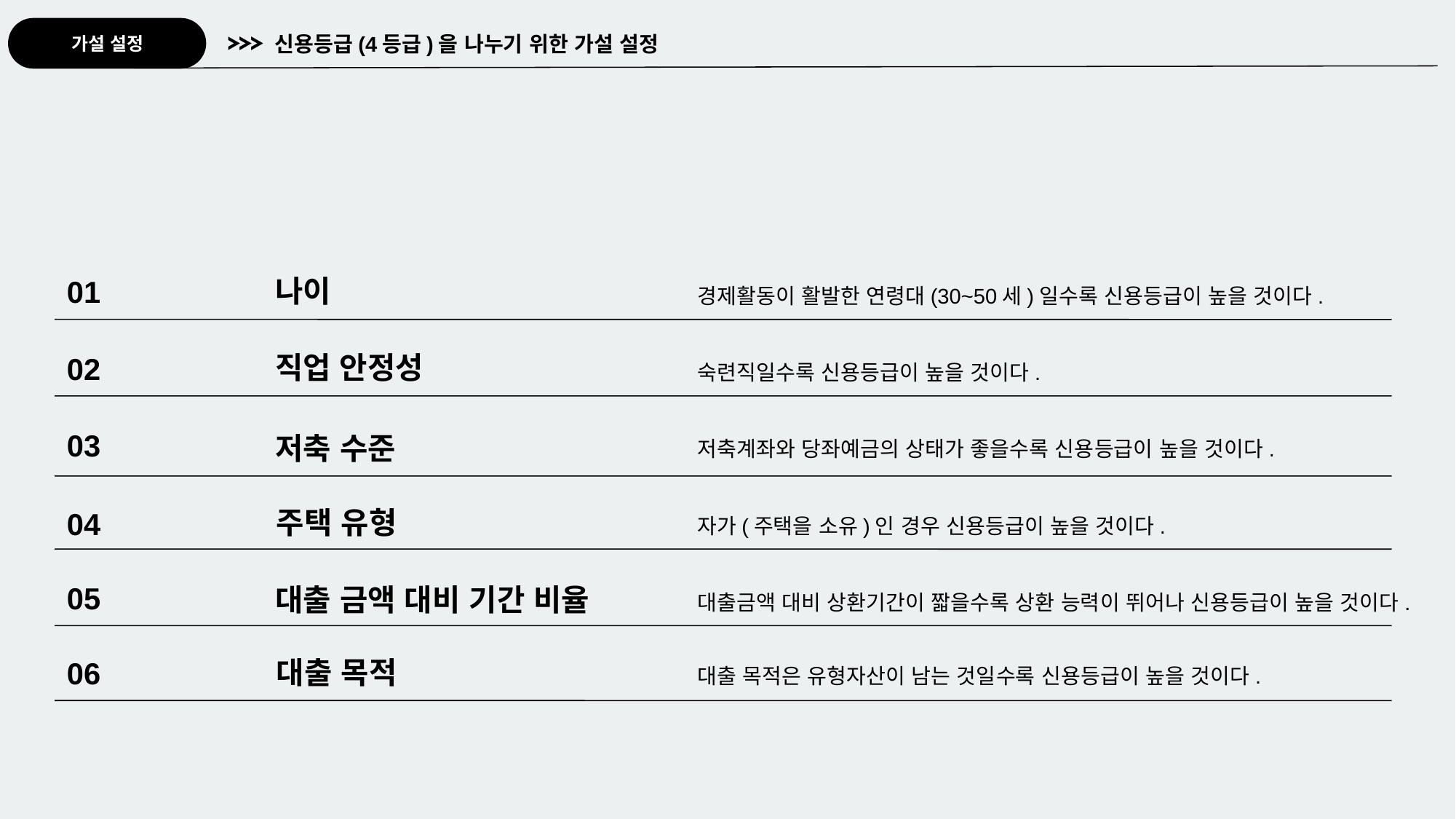

가설 설정
신용등급(4등급)을 나누기 위한 가설 설정

나이
경제활동이 활발한 연령대(30~50세)일수록 신용등급이 높을 것이다.
01
직업 안정성
숙련직일수록 신용등급이 높을 것이다.
02

저축계좌와 당좌예금의 상태가 좋을수록 신용등급이 높을 것이다.
03
저축 수준

자가(주택을 소유)인 경우 신용등급이 높을 것이다.
주택 유형
04
대출금액 대비 상환기간이 짧을수록 상환 능력이 뛰어나 신용등급이 높을 것이다.
05
대출 금액 대비 기간 비율

대출 목적은 유형자산이 남는 것일수록 신용등급이 높을 것이다.
대출 목적
06